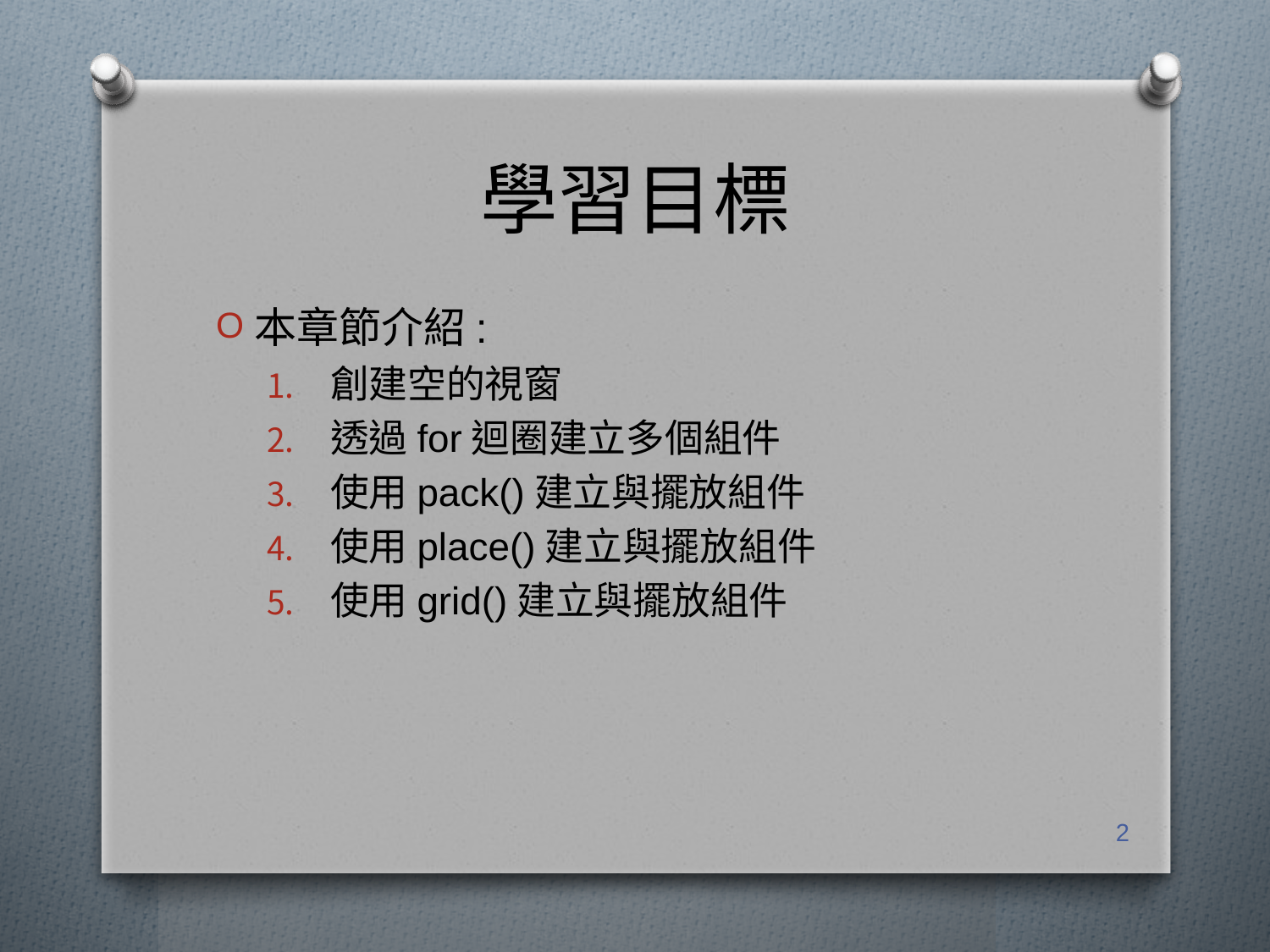

# 學習目標
本章節介紹:
創建空的視窗
透過for迴圈建立多個組件
使用pack()建立與擺放組件
使用place()建立與擺放組件
使用grid()建立與擺放組件

2